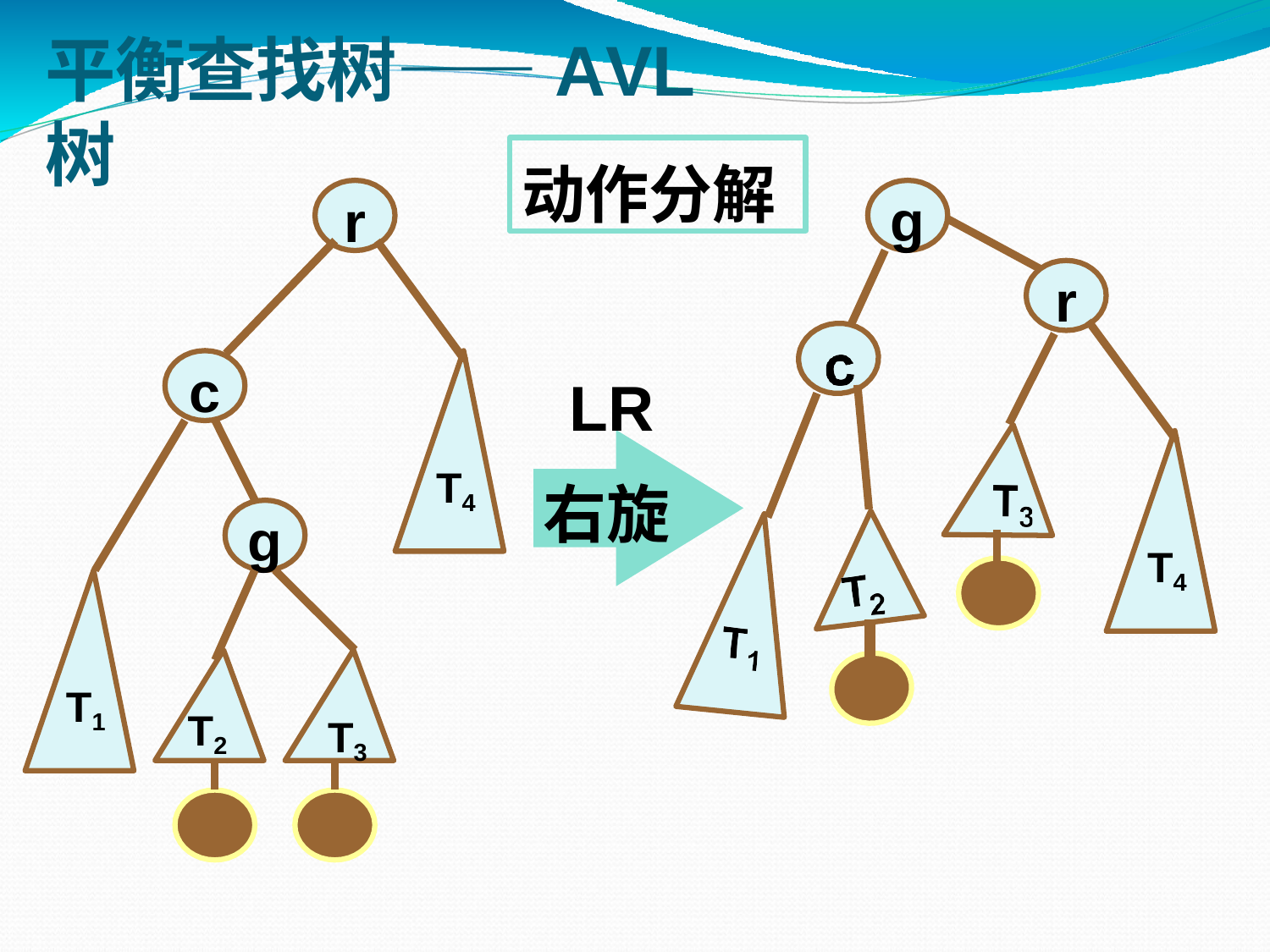

# 平衡查找树——AVL树
动作分解

g
r

r

LR
右旋

c

T4

g

T4

T1
T2
T3